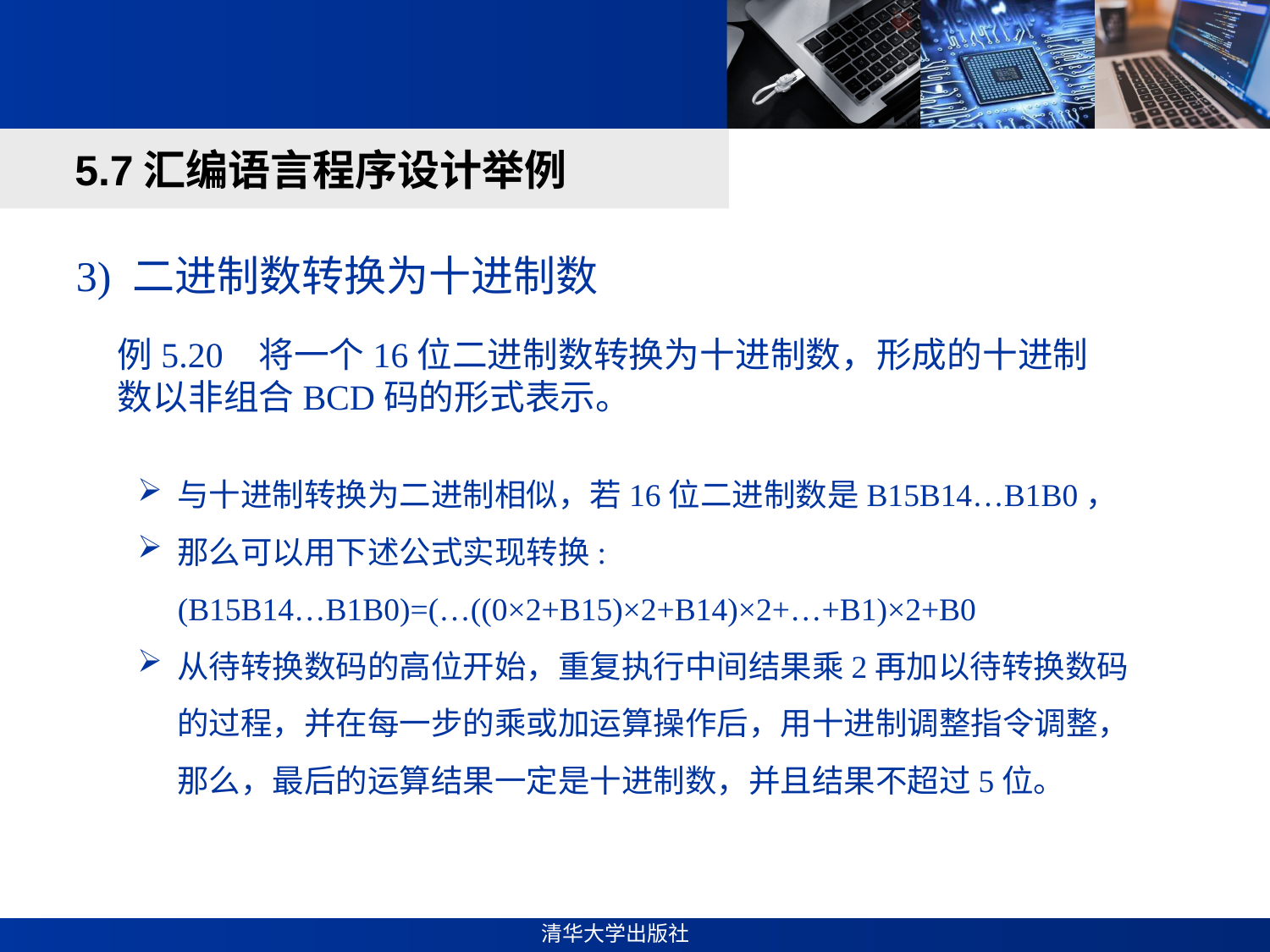

#
5.7汇编语言程序设计举例

3) 二进制数转换为十进制数

例5.20   将一个16位二进制数转换为十进制数，形成的十进制数以非组合BCD码的形式表示。
与十进制转换为二进制相似，若16位二进制数是B15B14…B1B0，
那么可以用下述公式实现转换:
     (B15B14…B1B0)=(…((0×2+B15)×2+B14)×2+…+B1)×2+B0
从待转换数码的高位开始，重复执行中间结果乘2再加以待转换数码的过程，并在每一步的乘或加运算操作后，用十进制调整指令调整，那么，最后的运算结果一定是十进制数，并且结果不超过5位。